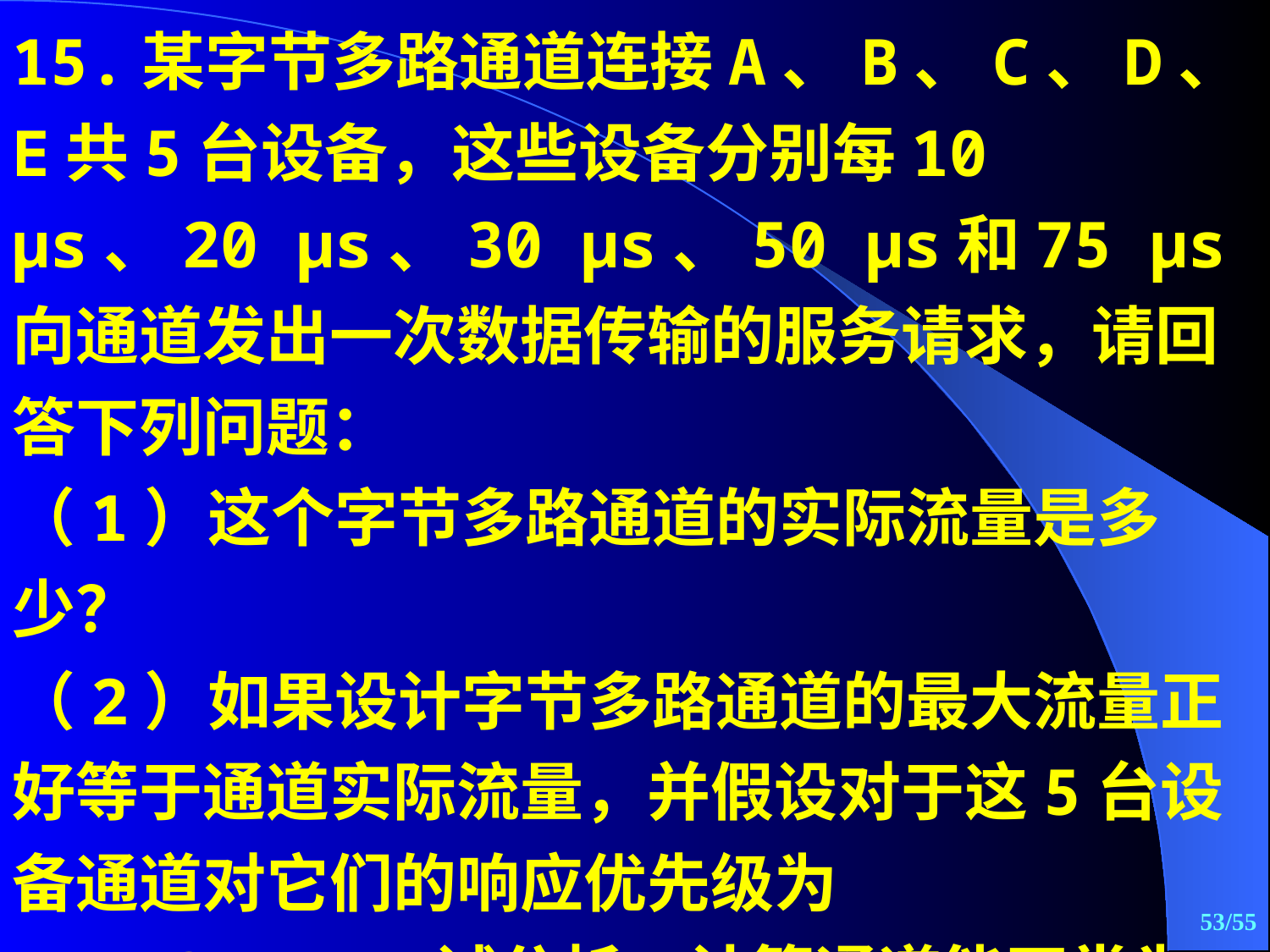

15.某字节多路通道连接A、B、C、D、E共5台设备，这些设备分别每10 μs、20 μs、30 μs、50 μs和75 μs向通道发出一次数据传输的服务请求，请回答下列问题：
（1）这个字节多路通道的实际流量是多少？
（2）如果设计字节多路通道的最大流量正好等于通道实际流量，并假设对于这5台设备通道对它们的响应优先级为A>B>C>D>E。试分析，计算通道能正常为这5台设备提供传输通道吗？如果不能，那么应当如何解决这个问题？
53/55